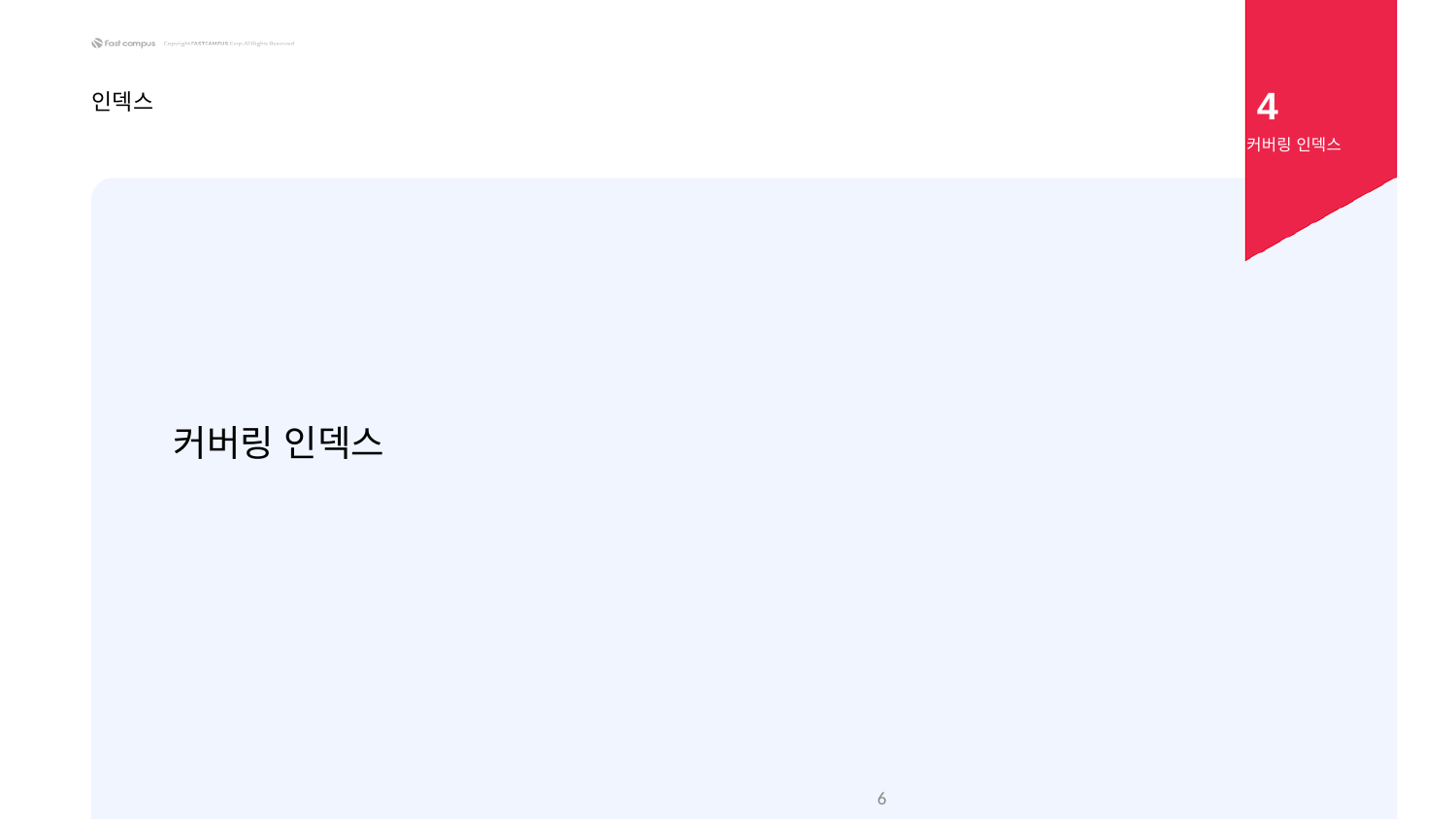

4
인덱스
커버링 인덱스
커버링 인덱스
6